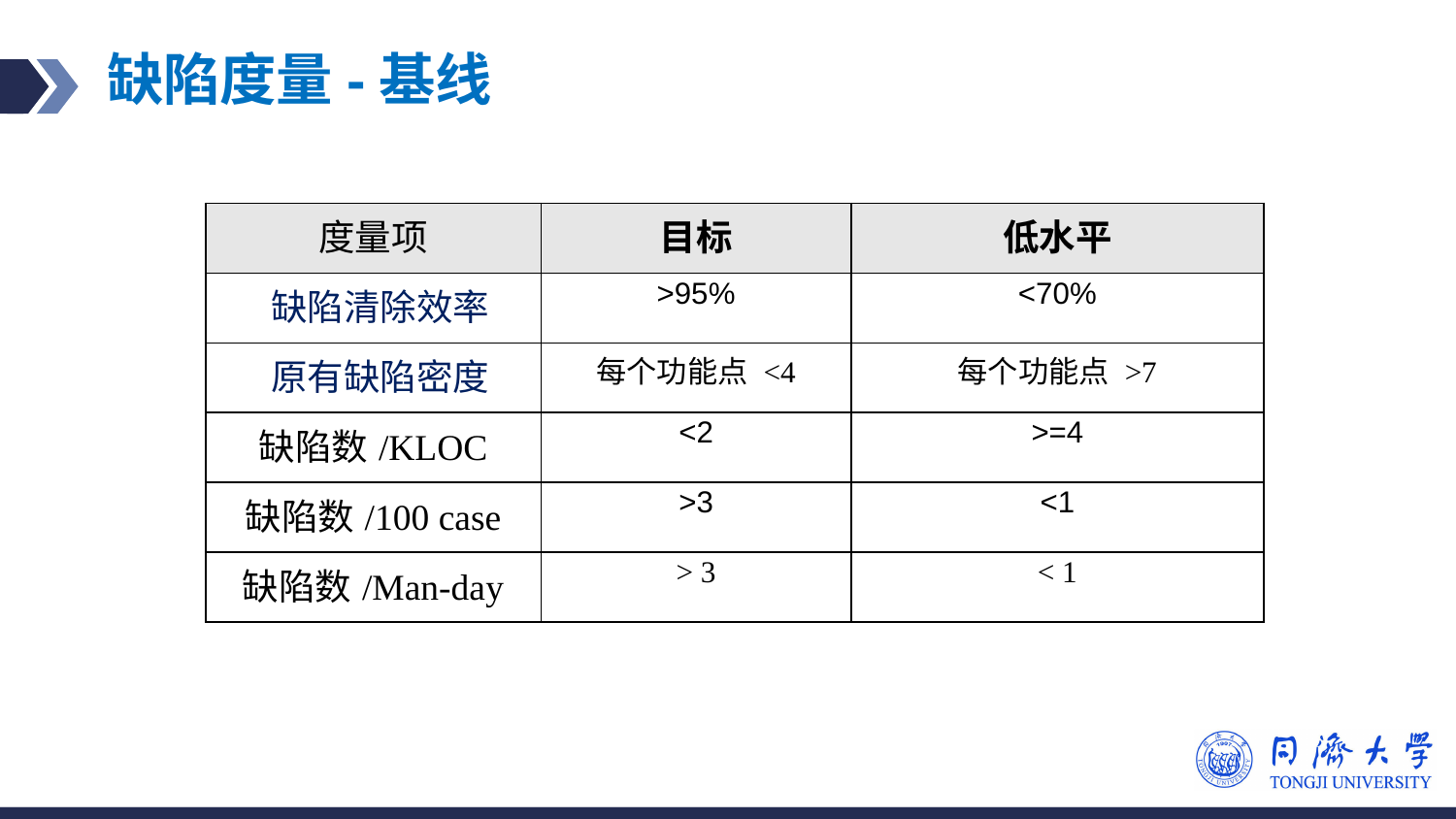

# 缺陷度量-基线
| 度量项 | 目标 | 低水平 |
| --- | --- | --- |
| 缺陷清除效率 | >95% | <70% |
| 原有缺陷密度 | 每个功能点 <4 | 每个功能点 >7 |
| 缺陷数/KLOC | <2 | >=4 |
| 缺陷数/100 case | >3 | <1 |
| 缺陷数/Man-day | > 3 | < 1 |